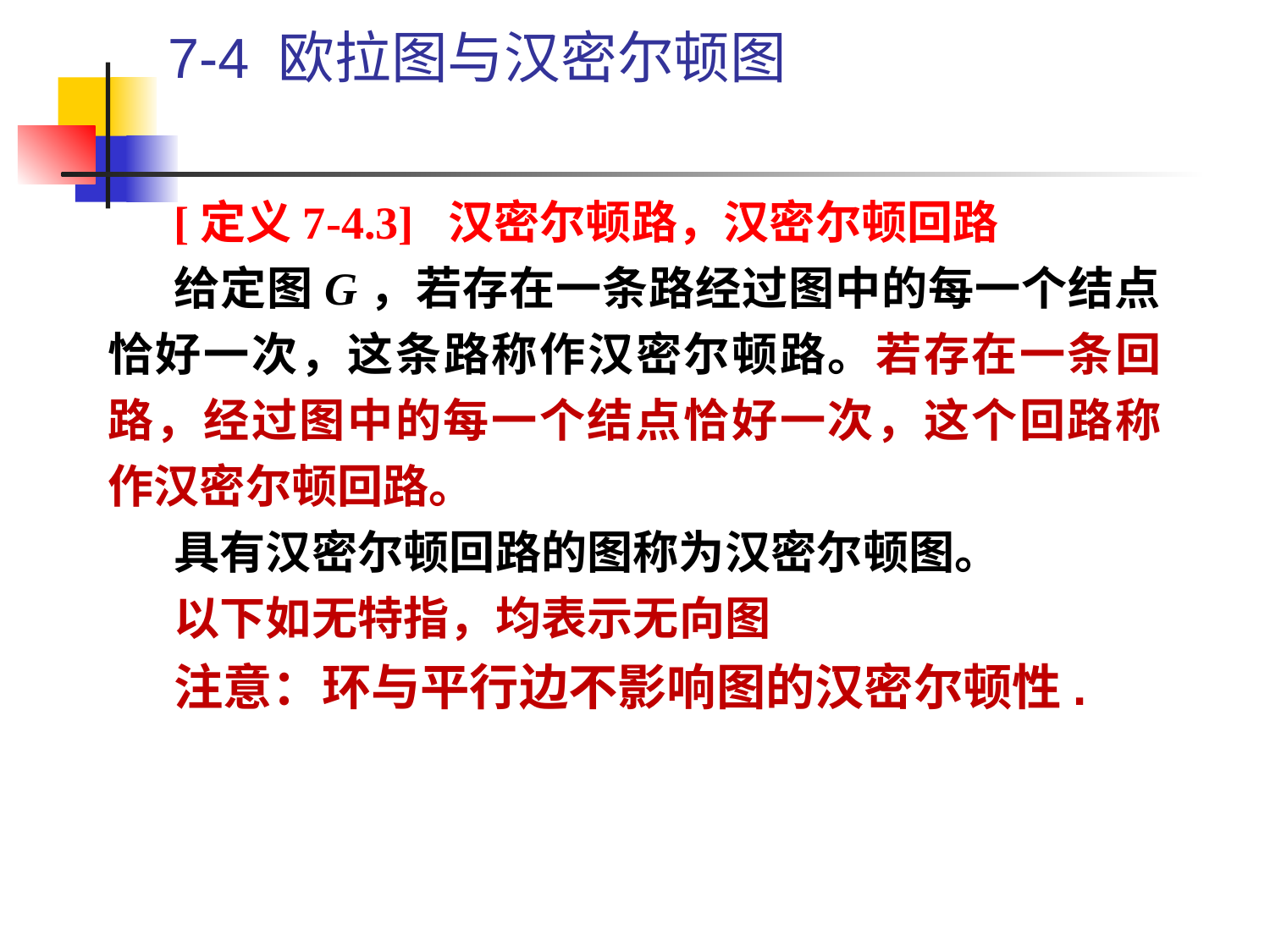

# 7-4 欧拉图与汉密尔顿图
[定义7-4.3]  汉密尔顿路，汉密尔顿回路
给定图G，若存在一条路经过图中的每一个结点恰好一次，这条路称作汉密尔顿路。若存在一条回路，经过图中的每一个结点恰好一次，这个回路称作汉密尔顿回路。
具有汉密尔顿回路的图称为汉密尔顿图。
以下如无特指，均表示无向图
注意：环与平行边不影响图的汉密尔顿性.